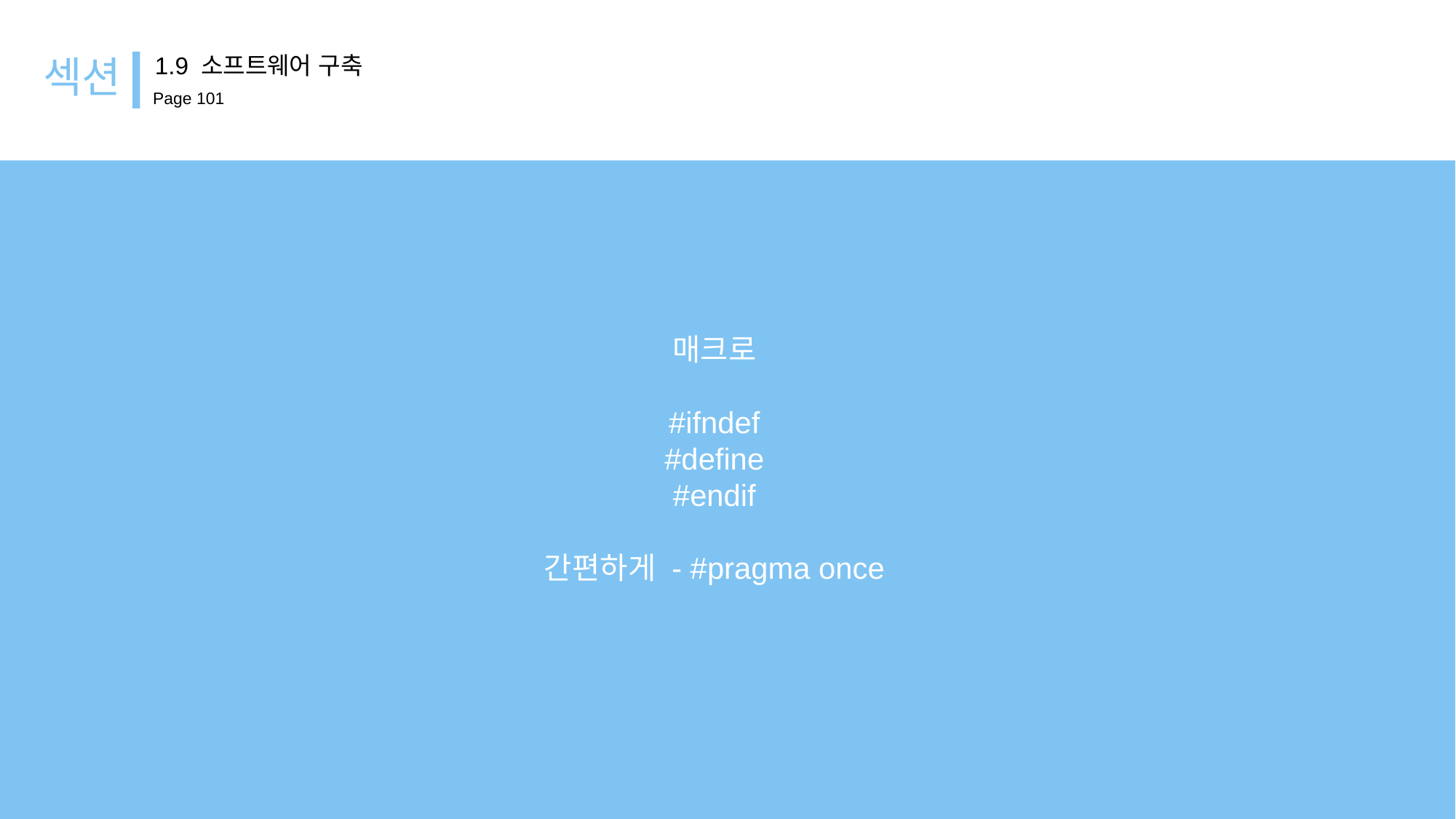

섹션
1.9 소프트웨어 구축

Page 101

매크로

#ifndef
#define
#endif

간편하게 - #pragma once